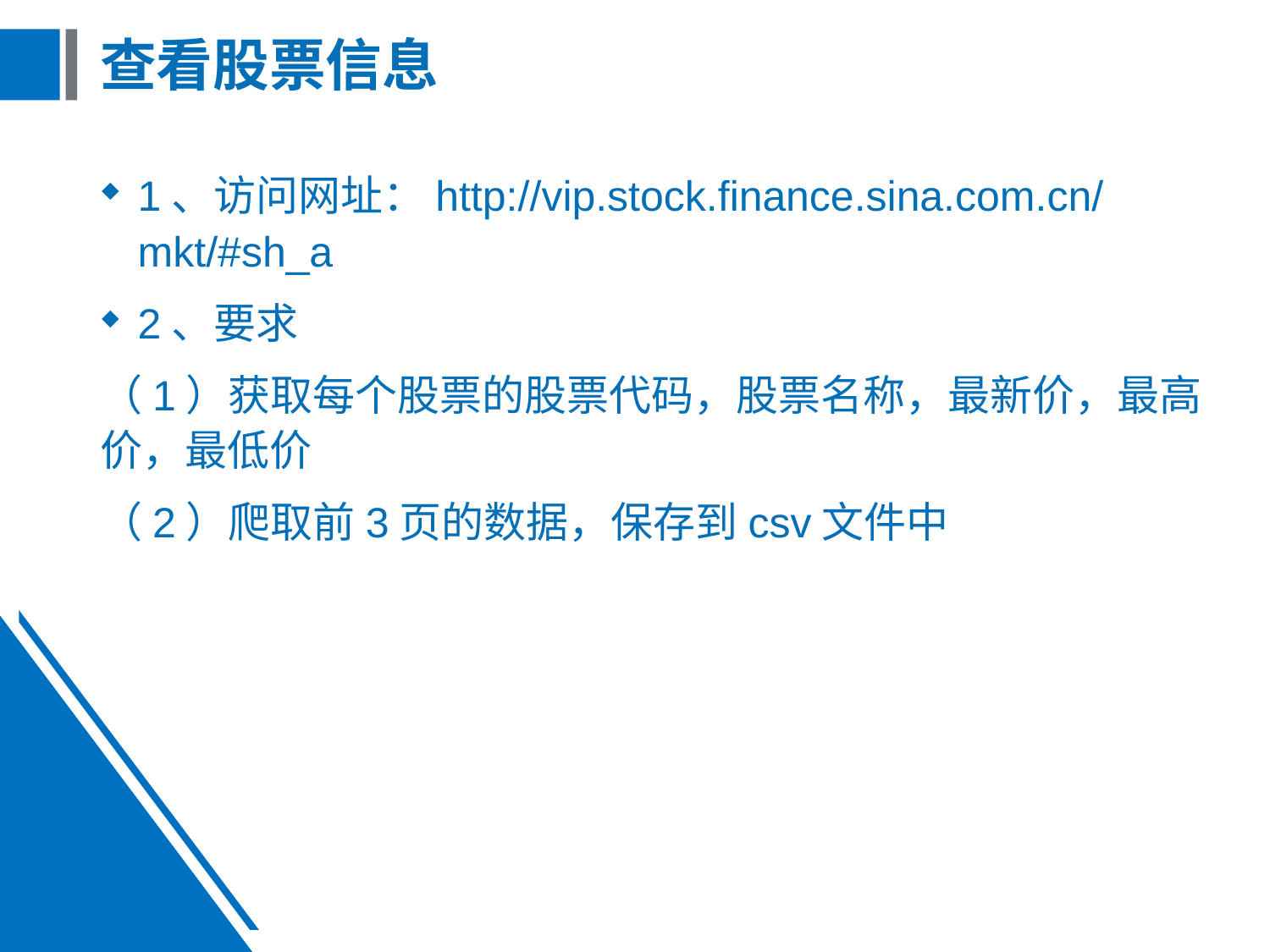

# 查看股票信息
1、访问网址：http://vip.stock.finance.sina.com.cn/mkt/#sh_a
2、要求
（1）获取每个股票的股票代码，股票名称，最新价，最高价，最低价
（2）爬取前3页的数据，保存到csv文件中

17